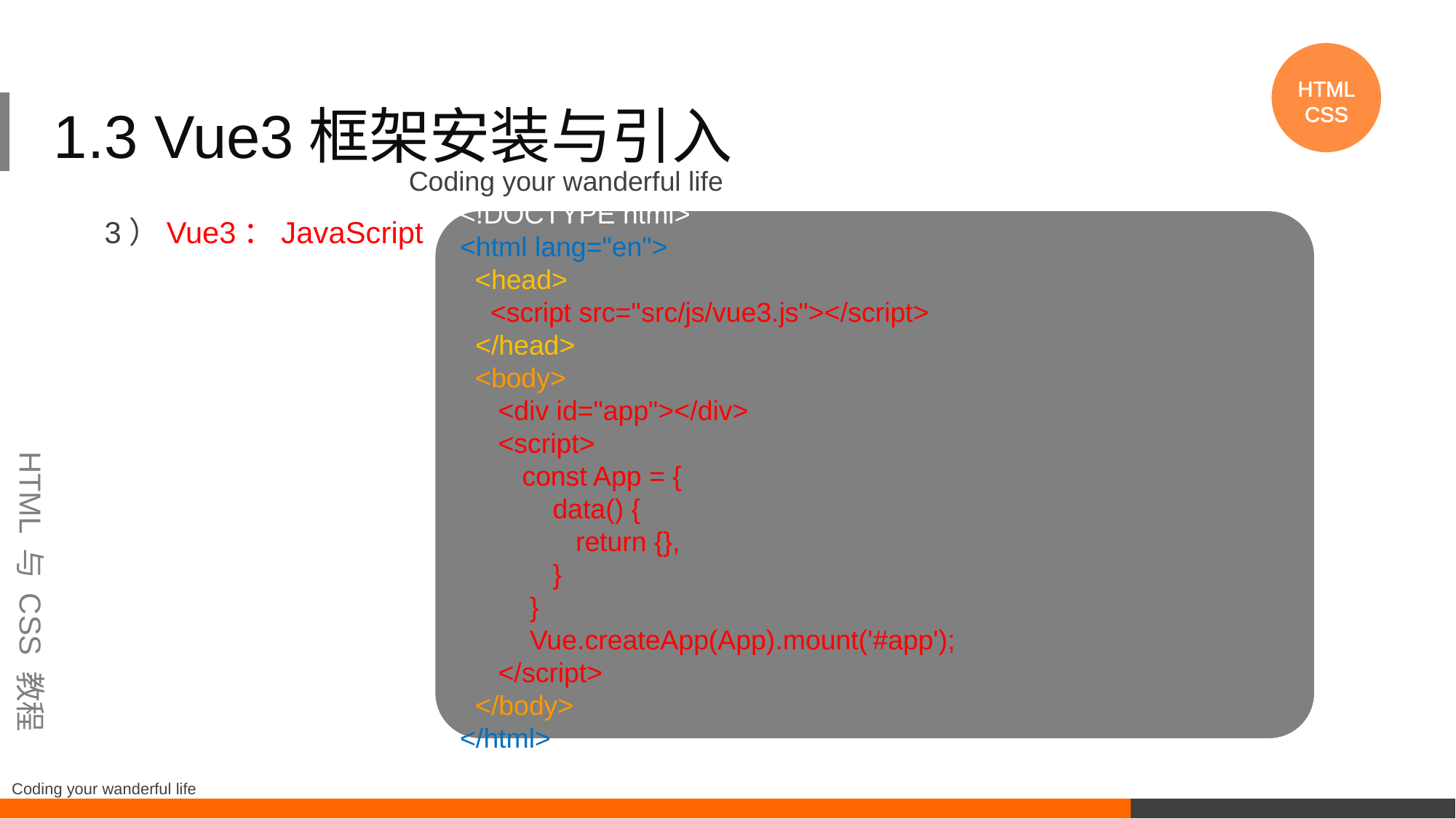

1.3 Vue3框架安装与引入

HTML
CSS

Coding your wanderful life
3）Vue3：JavaScript

<!DOCTYPE html>
<html lang="en">
  <head>
    <script src="src/js/vue3.js"></script>
  </head>
  <body>
     <div id="app"></div>
     <script>
 const App = {
     data() {
        return {},
     }
  }
  Vue.createApp(App).mount('#app');
     </script>
  </body>
</html>
HTML 与 CSS 教程
Coding your wanderful life